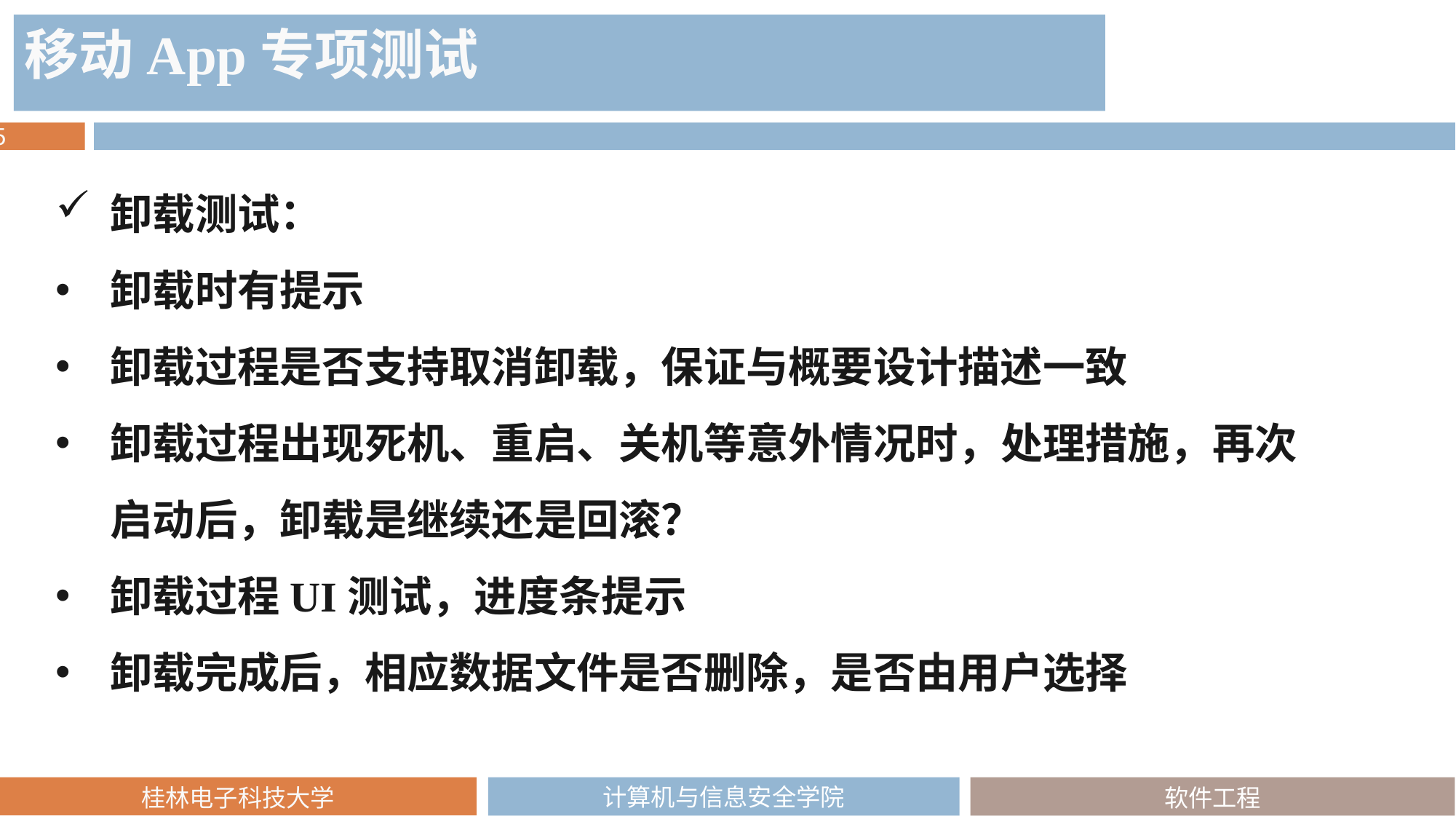

移动App专项测试
卸载测试：
卸载时有提示
卸载过程是否支持取消卸载，保证与概要设计描述一致
卸载过程出现死机、重启、关机等意外情况时，处理措施，再次启动后，卸载是继续还是回滚？
卸载过程UI测试，进度条提示
卸载完成后，相应数据文件是否删除，是否由用户选择